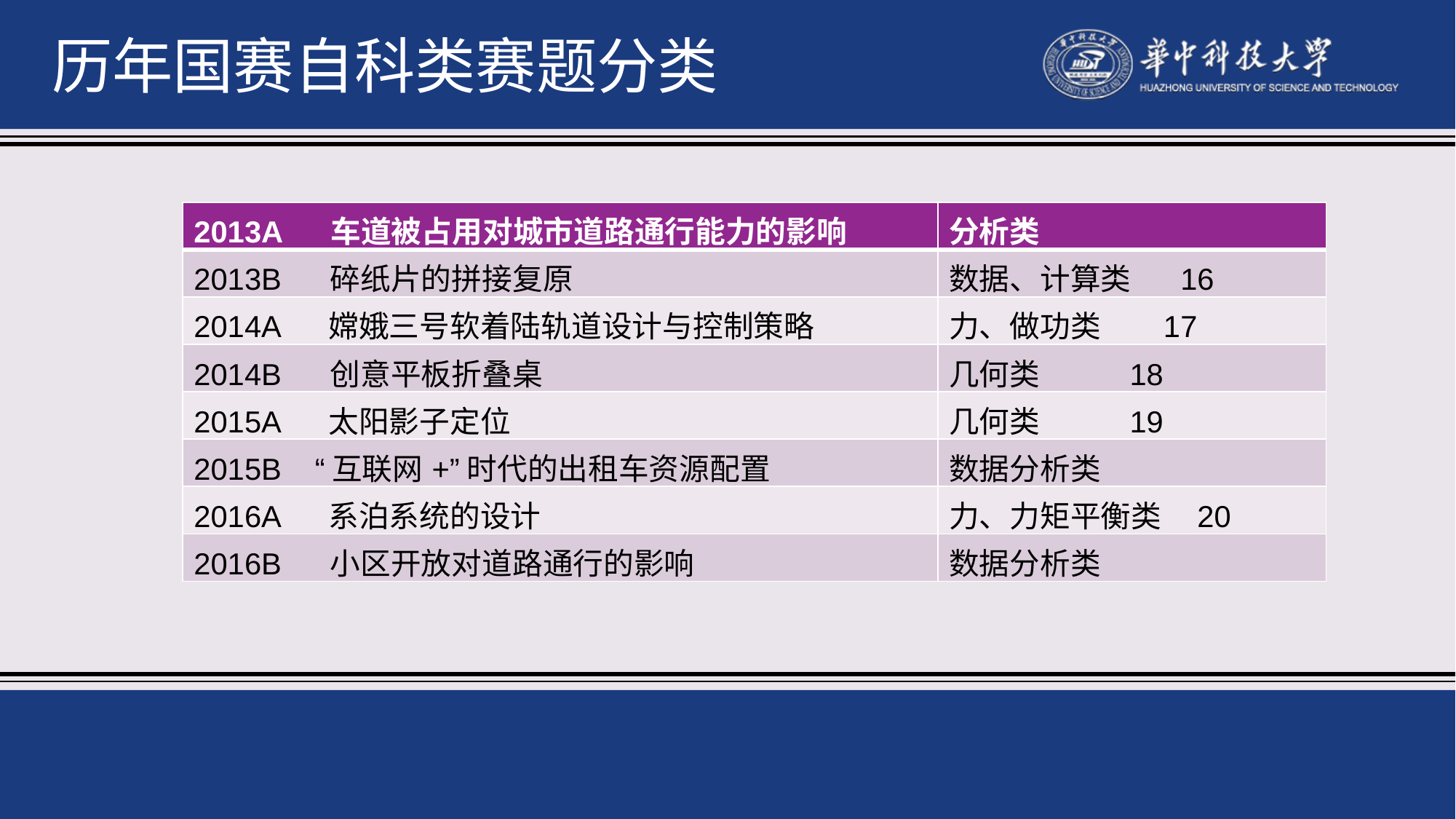

历年国赛自科类赛题分类
| 2013A 车道被占用对城市道路通行能力的影响 | 分析类 |
| --- | --- |
| 2013B 碎纸片的拼接复原 | 数据、计算类 16 |
| 2014A 嫦娥三号软着陆轨道设计与控制策略 | 力、做功类 17 |
| 2014B 创意平板折叠桌 | 几何类 18 |
| 2015A 太阳影子定位 | 几何类 19 |
| 2015B “互联网+”时代的出租车资源配置 | 数据分析类 |
| 2016A 系泊系统的设计 | 力、力矩平衡类 20 |
| 2016B 小区开放对道路通行的影响 | 数据分析类 |